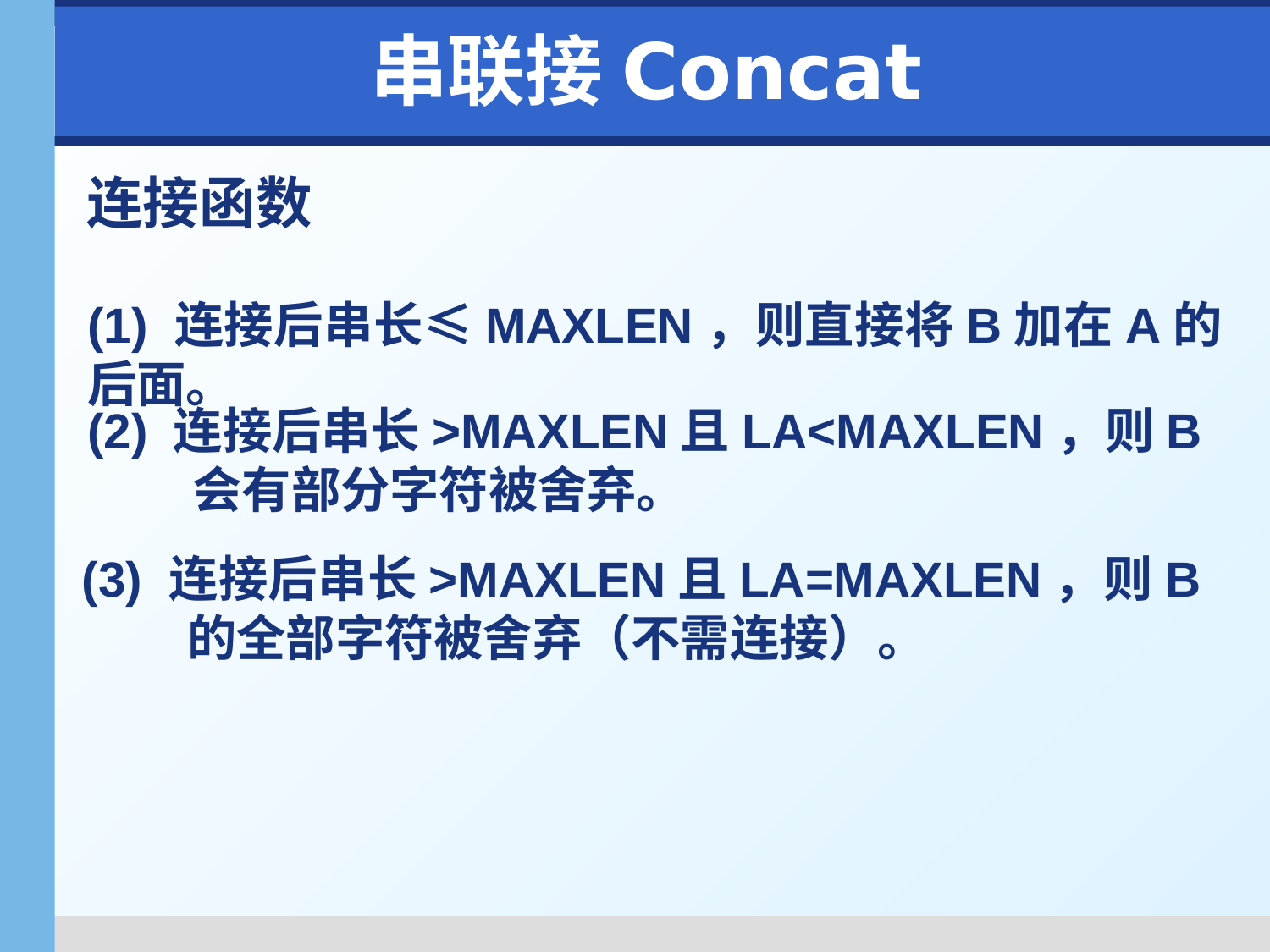

串联接Concat
连接函数
(1) 连接后串长≤MAXLEN，则直接将B加在A的后面。
(2) 连接后串长>MAXLEN且LA<MAXLEN，则B会有部分字符被舍弃。
(3) 连接后串长>MAXLEN且LA=MAXLEN，则B的全部字符被舍弃（不需连接）。